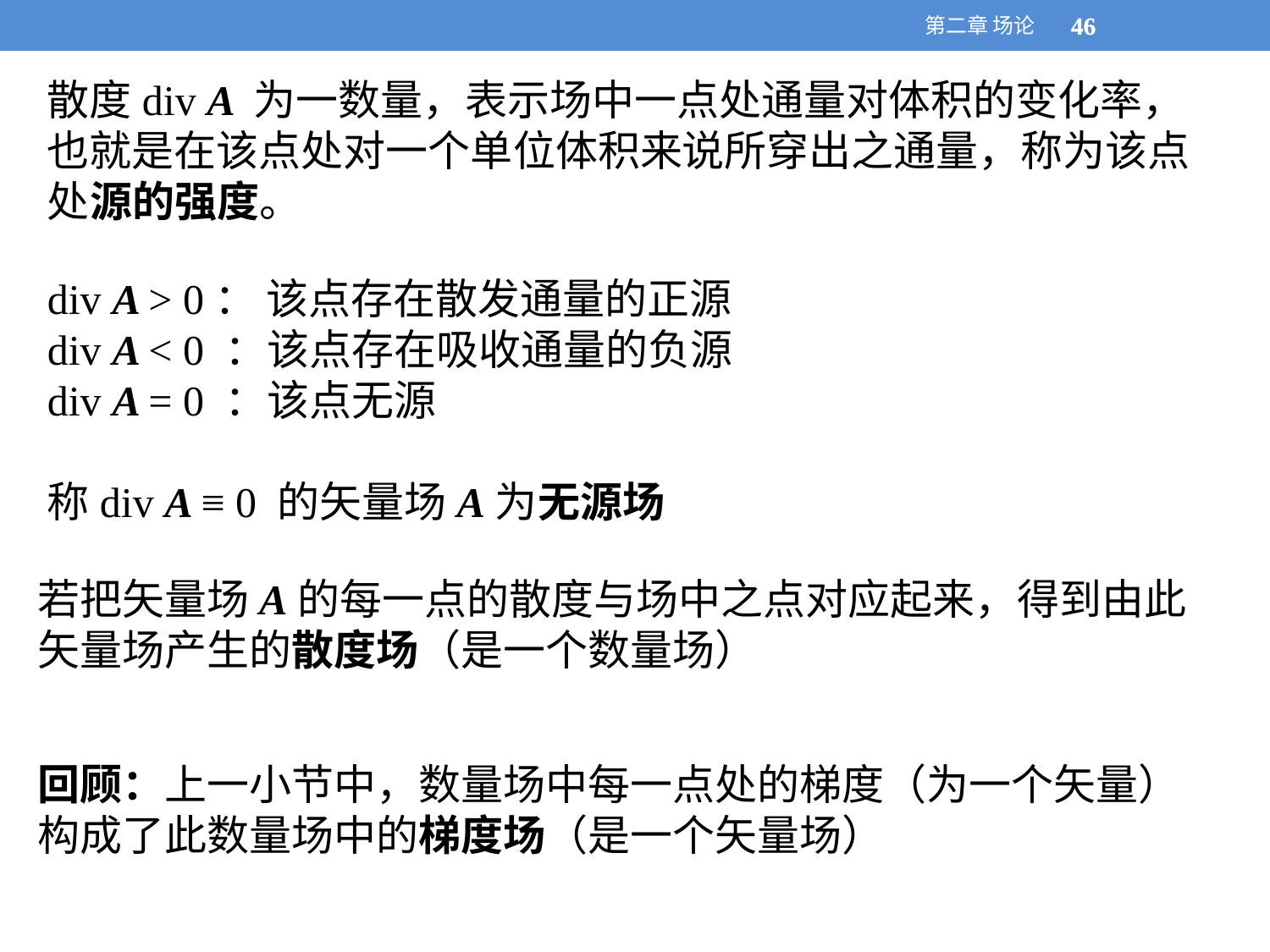

第二章 场论
46
46
散度div A 为一数量，表示场中一点处通量对体积的变化率，也就是在该点处对一个单位体积来说所穿出之通量，称为该点处源的强度。
div A > 0： 该点存在散发通量的正源
div A < 0 ：该点存在吸收通量的负源
div A = 0 ：该点无源

称div A ≡ 0 的矢量场A为无源场
若把矢量场A的每一点的散度与场中之点对应起来，得到由此矢量场产生的散度场（是一个数量场）
回顾：上一小节中，数量场中每一点处的梯度（为一个矢量）构成了此数量场中的梯度场（是一个矢量场）